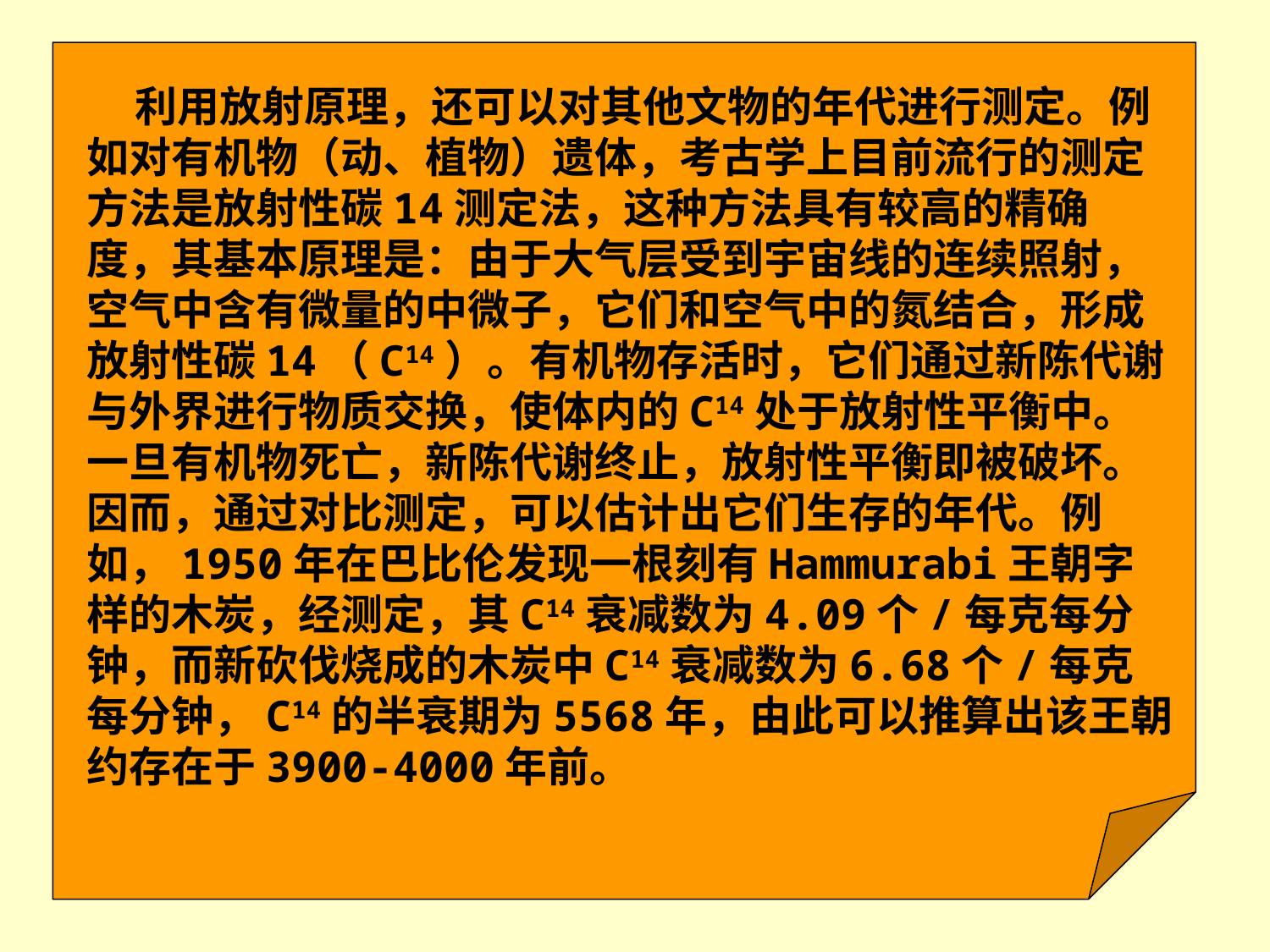

利用放射原理，还可以对其他文物的年代进行测定。例如对有机物（动、植物）遗体，考古学上目前流行的测定方法是放射性碳14测定法，这种方法具有较高的精确度，其基本原理是：由于大气层受到宇宙线的连续照射，空气中含有微量的中微子，它们和空气中的氮结合，形成放射性碳14（C14）。有机物存活时，它们通过新陈代谢与外界进行物质交换，使体内的C14处于放射性平衡中。一旦有机物死亡，新陈代谢终止，放射性平衡即被破坏。因而，通过对比测定，可以估计出它们生存的年代。例如，1950年在巴比伦发现一根刻有Hammurabi王朝字样的木炭，经测定，其C14衰减数为4.09个/每克每分钟，而新砍伐烧成的木炭中C14衰减数为6.68个/每克每分钟，C14的半衰期为5568年，由此可以推算出该王朝约存在于3900-4000年前。